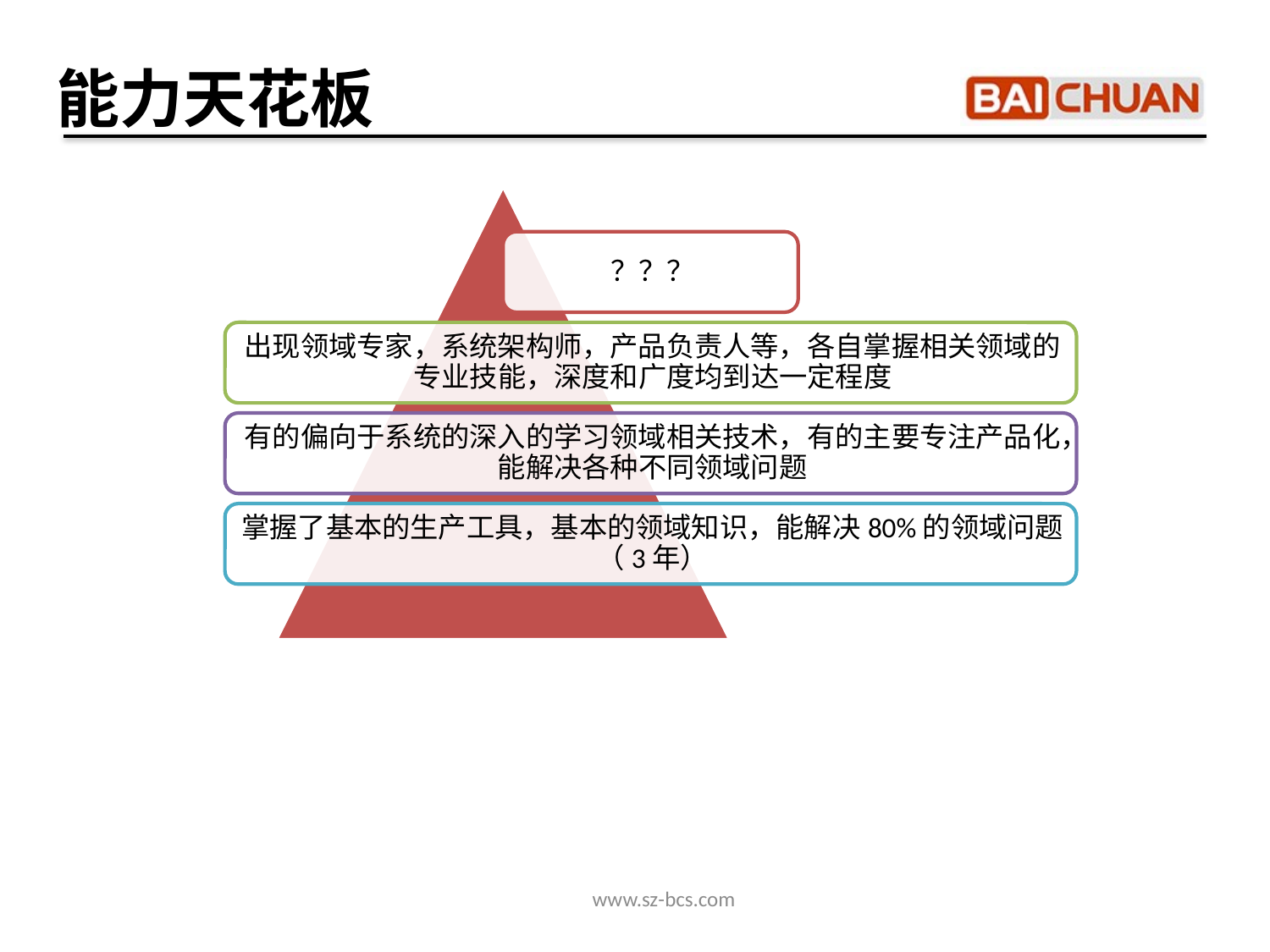

能力天花板
？？？
出现领域专家，系统架构师，产品负责人等，各自掌握相关领域的专业技能，深度和广度均到达一定程度
有的偏向于系统的深入的学习领域相关技术，有的主要专注产品化，能解决各种不同领域问题
掌握了基本的生产工具，基本的领域知识，能解决80%的领域问题（3年）
www.sz-bcs.com